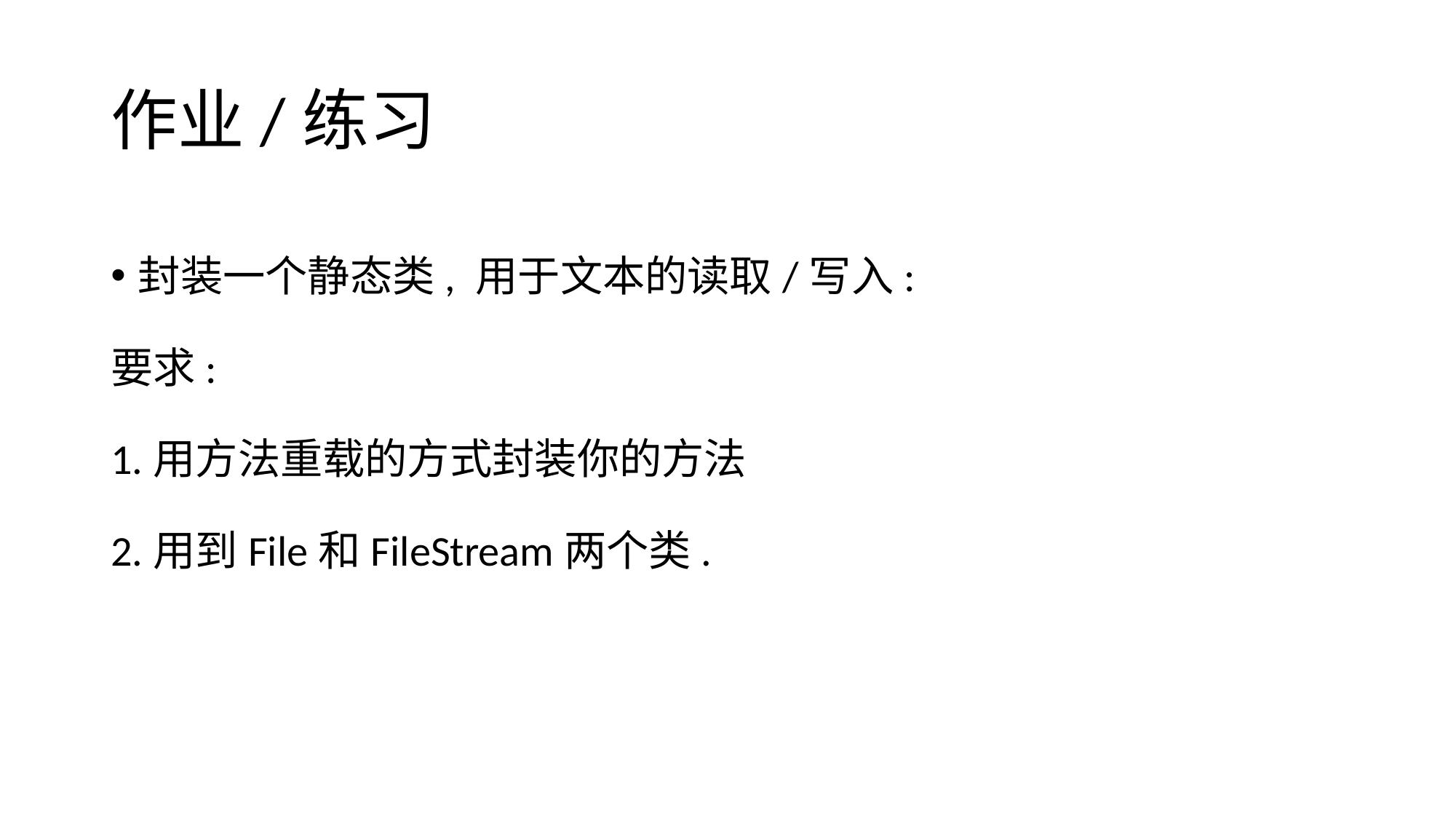

# 作业/练习
封装一个静态类, 用于文本的读取/写入:
要求:
1.用方法重载的方式封装你的方法
2.用到File和FileStream两个类.